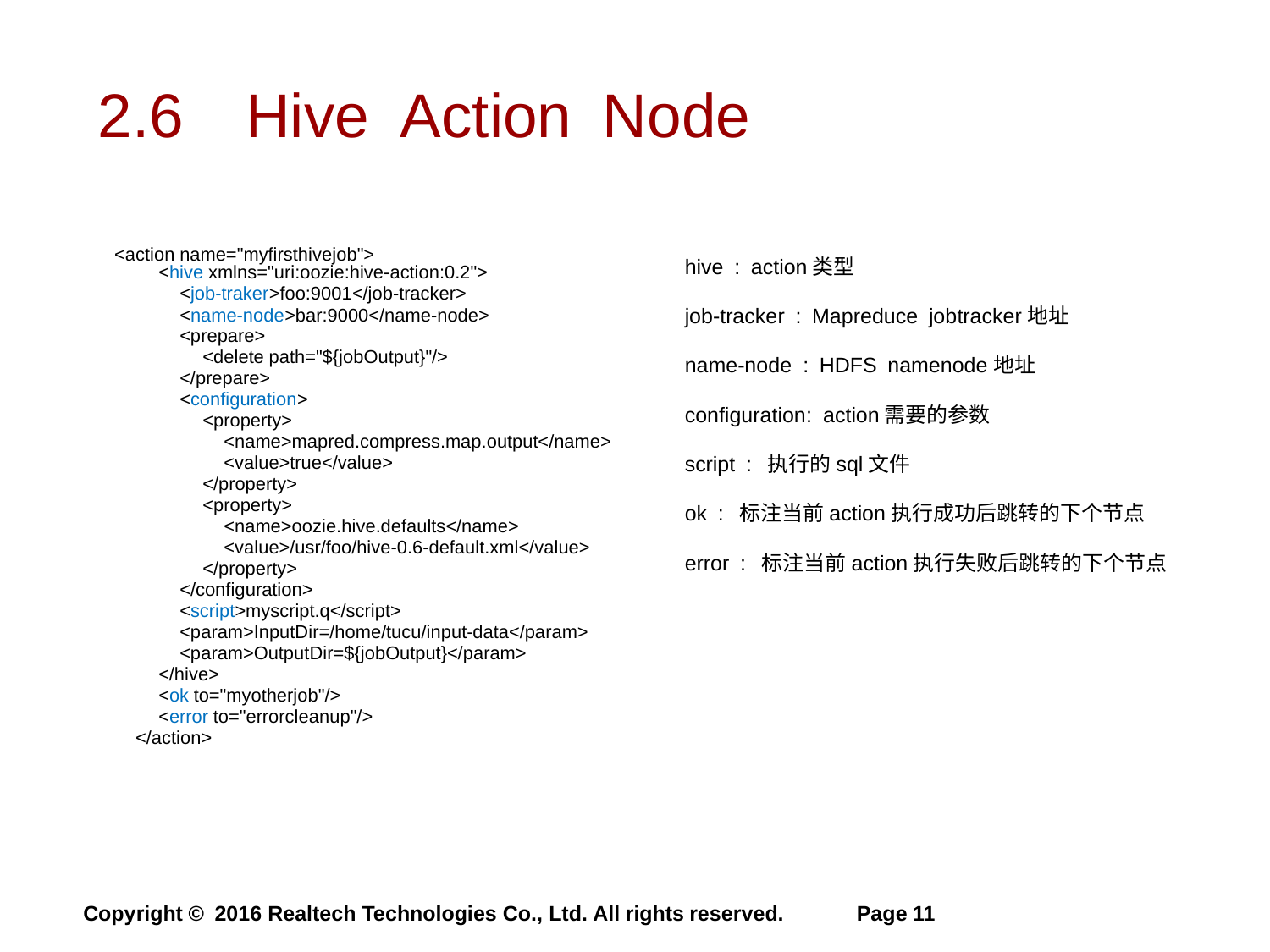

2.6    Hive  Action  Node
<action name="myfirsthivejob">
		<hive xmlns="uri:oozie:hive-action:0.2">
			<job-traker>foo:9001</job-tracker>
			<name-node>bar:9000</name-node>
			<prepare>
				<delete path="${jobOutput}"/>
			</prepare>
			<configuration>
				<property>
					<name>mapred.compress.map.output</name>
					<value>true</value>
				</property>
				<property>
					<name>oozie.hive.defaults</name>
					<value>/usr/foo/hive-0.6-default.xml</value>
				</property>
			</configuration>
			<script>myscript.q</script>
			<param>InputDir=/home/tucu/input-data</param>
			<param>OutputDir=${jobOutput}</param>
		</hive>
		<ok to="myotherjob"/>
		<error to="errorcleanup"/>
	</action>
hive  :  action类型

job-tracker  :  Mapreduce  jobtracker地址

name-node  :  HDFS  namenode地址

configuration:  action需要的参数

script  :  执行的sql文件

ok  :  标注当前action执行成功后跳转的下个节点

error  :  标注当前action执行失败后跳转的下个节点
Copyright ©  2016 Realtech Technologies Co., Ltd. All rights reserved.
Page 11